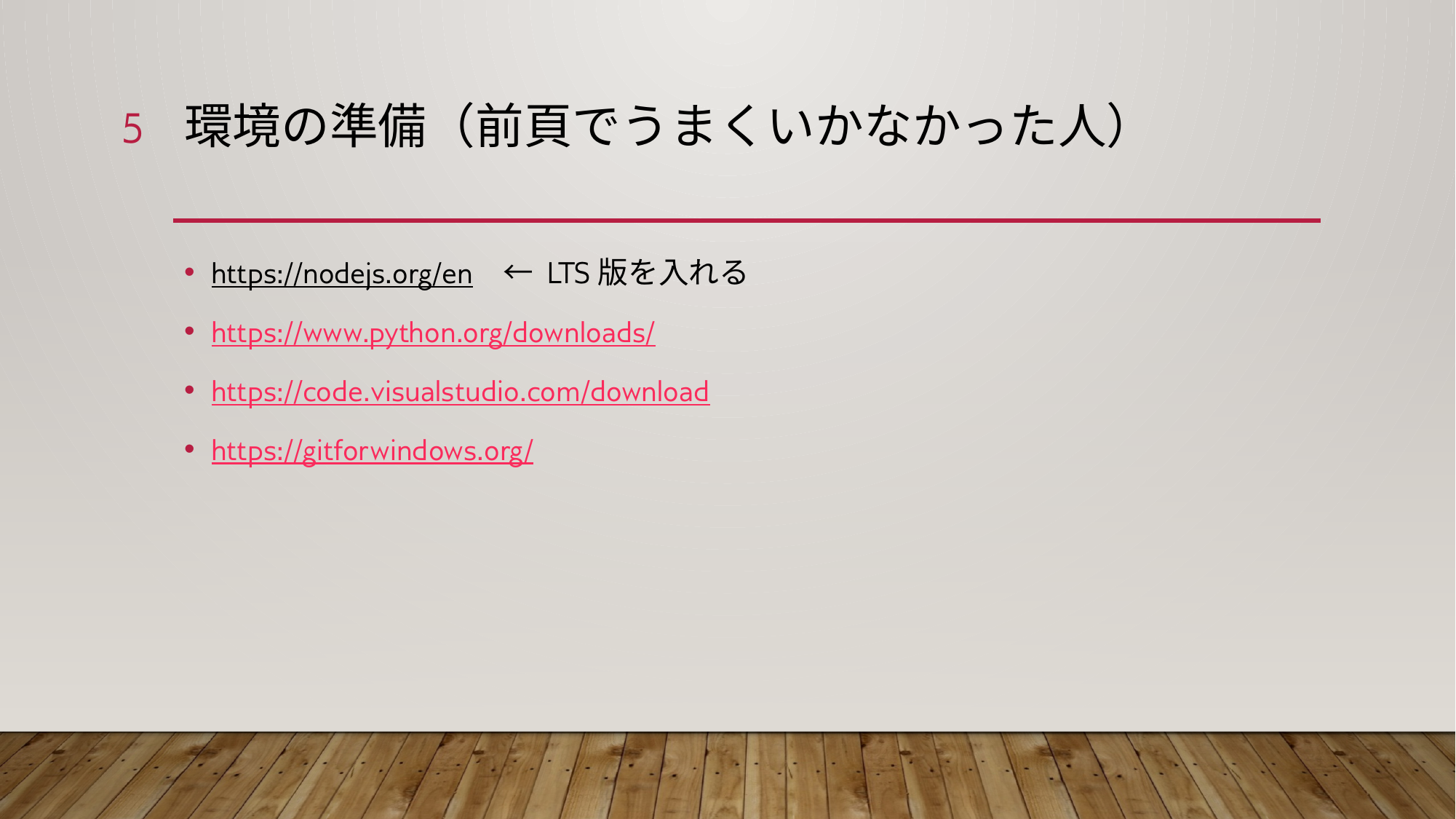

5
# 環境の準備（前頁でうまくいかなかった人）
https://nodejs.org/en　← LTS版を入れる
https://www.python.org/downloads/
https://code.visualstudio.com/download
https://gitforwindows.org/